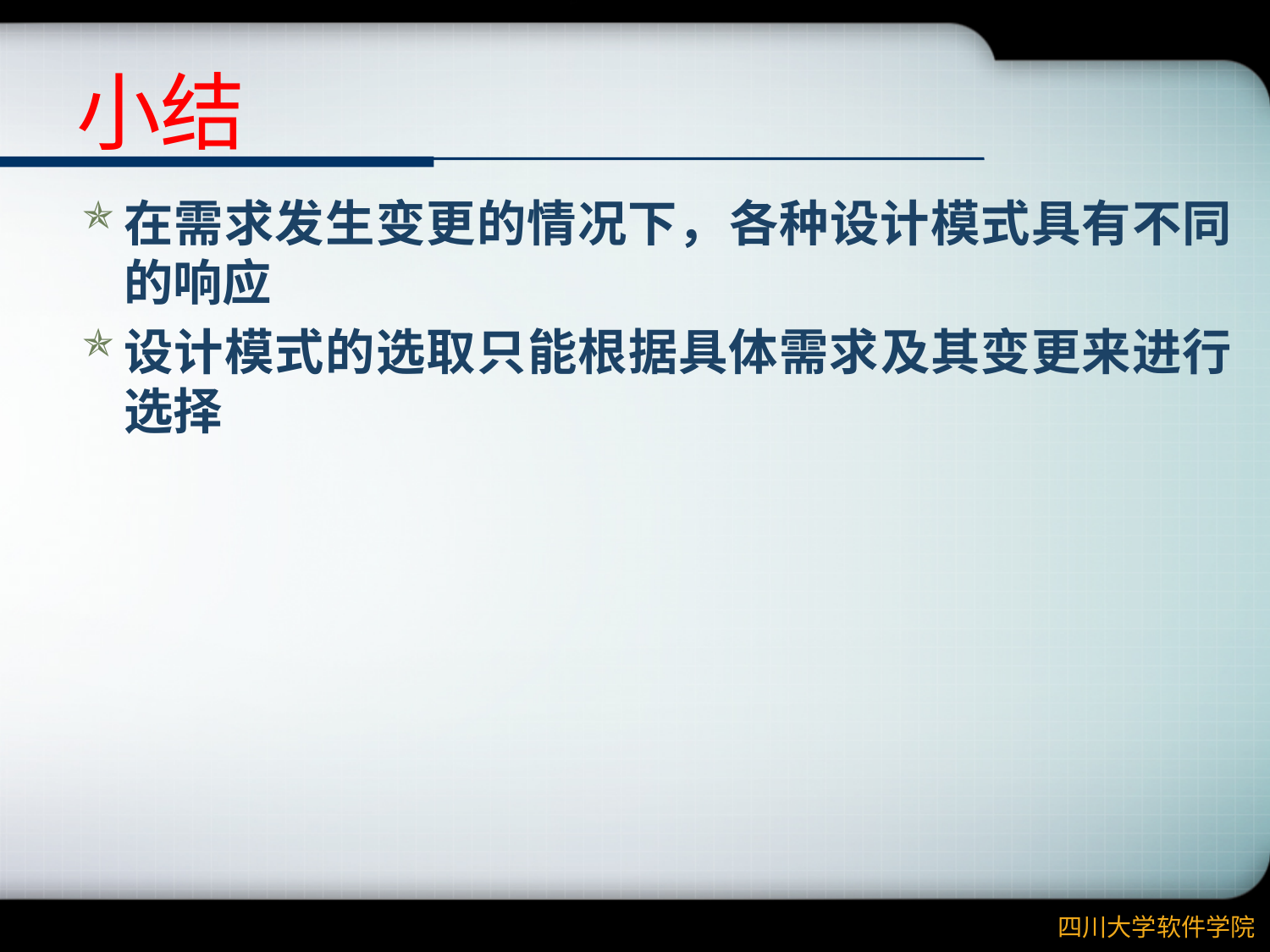

# 小结
在需求发生变更的情况下，各种设计模式具有不同的响应
设计模式的选取只能根据具体需求及其变更来进行选择